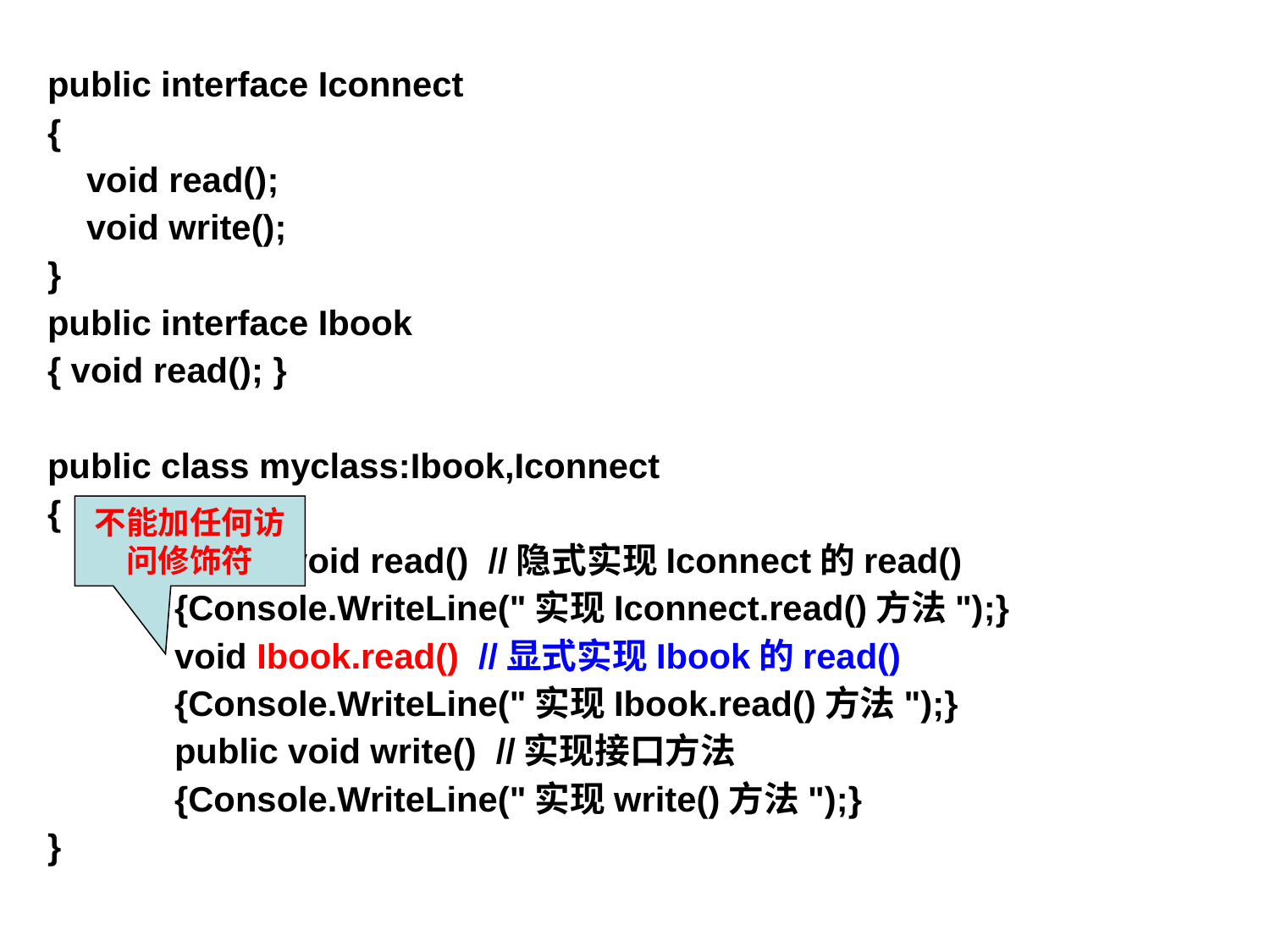

public interface Iconnect
{
    void read();
    void write();
}
public interface Ibook
{ void read(); }

public class myclass:Ibook,Iconnect
{
	public void read()  //隐式实现Iconnect的read()
         	{Console.WriteLine("实现Iconnect.read()方法");}
	void Ibook.read()  //显式实现Ibook的read()
	{Console.WriteLine("实现Ibook.read()方法");}
	public void write()  //实现接口方法
	{Console.WriteLine("实现write()方法");}
}
不能加任何访问修饰符